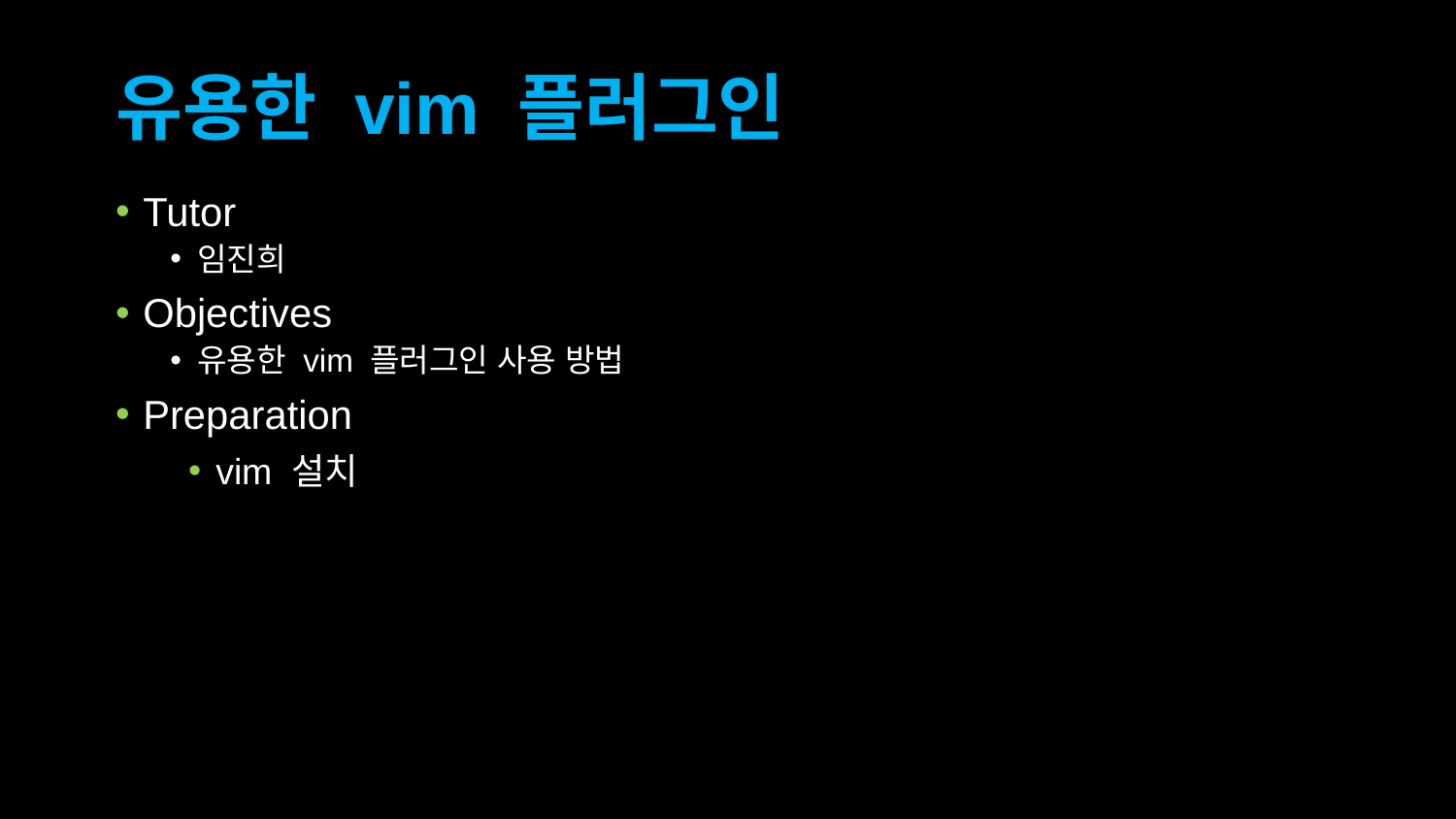

# 유용한 vim 플러그인
Tutor
임진희
Objectives
유용한 vim 플러그인 사용 방법
Preparation
vim 설치